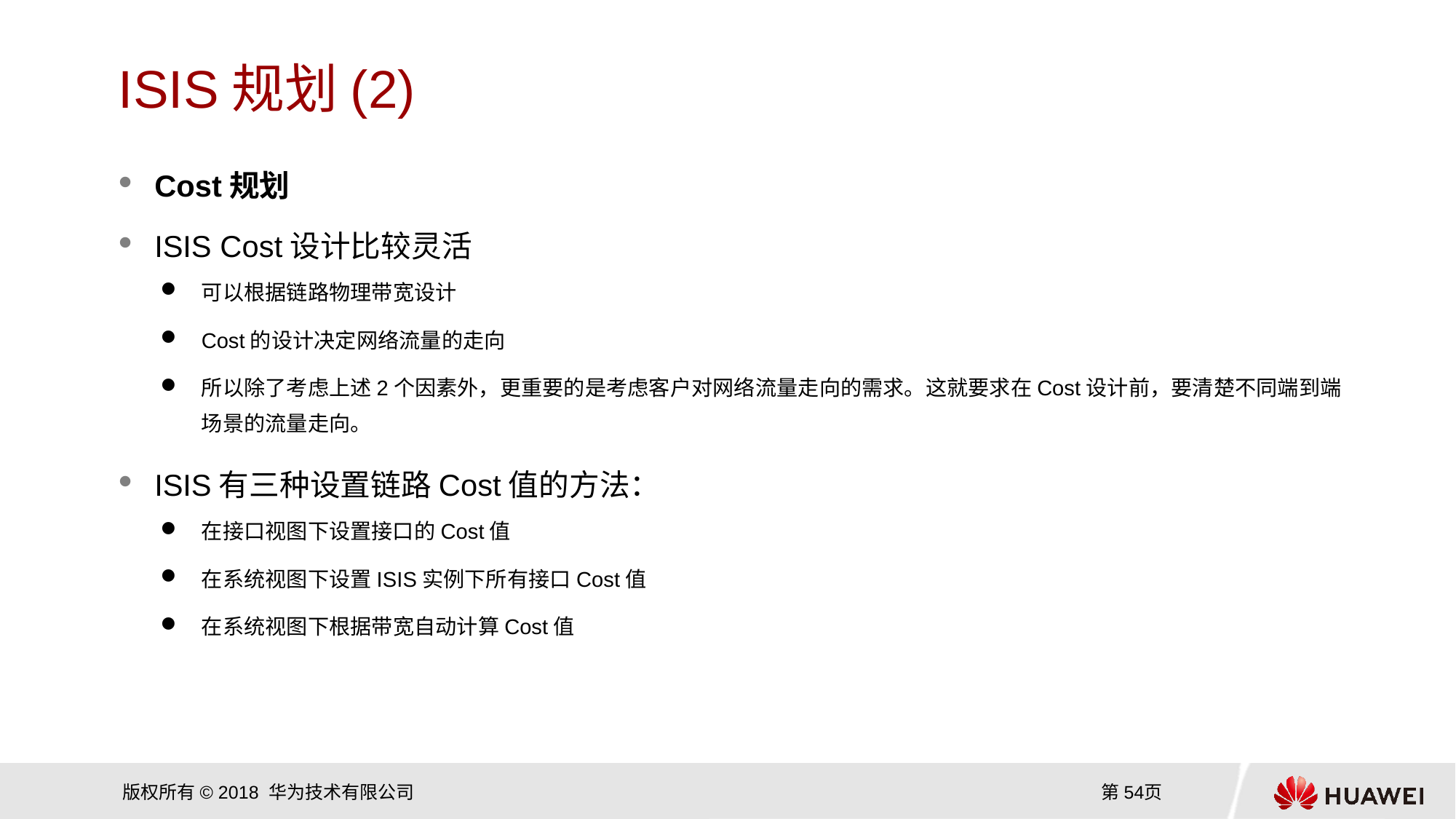

# ISIS规划(2)
Cost规划
ISIS Cost设计比较灵活
可以根据链路物理带宽设计
Cost的设计决定网络流量的走向
所以除了考虑上述2个因素外，更重要的是考虑客户对网络流量走向的需求。这就要求在Cost设计前，要清楚不同端到端场景的流量走向。
ISIS有三种设置链路Cost值的方法：
在接口视图下设置接口的Cost值
在系统视图下设置ISIS实例下所有接口Cost值
在系统视图下根据带宽自动计算Cost值